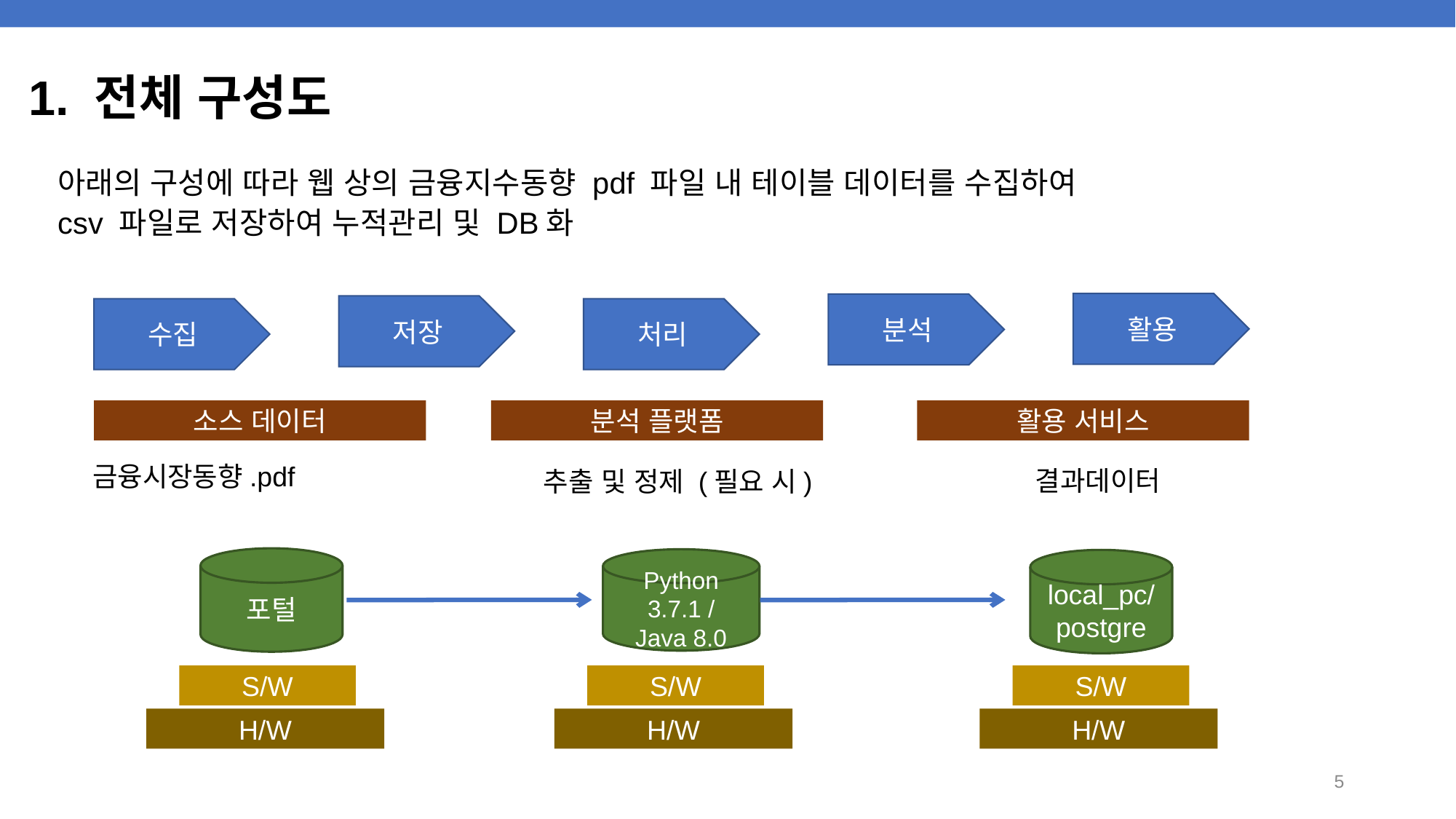

1. 전체 구성도
아래의 구성에 따라 웹 상의 금융지수동향 pdf 파일 내 테이블 데이터를 수집하여
csv 파일로 저장하여 누적관리 및 DB화
활용
분석
저장
수집
처리
소스 데이터
분석 플랫폼
활용 서비스
금융시장동향.pdf
결과데이터
추출 및 정제 (필요 시)
포털
Python 3.7.1 /
Java 8.0
local_pc/
postgre
S/W
S/W
S/W
H/W
H/W
H/W
5